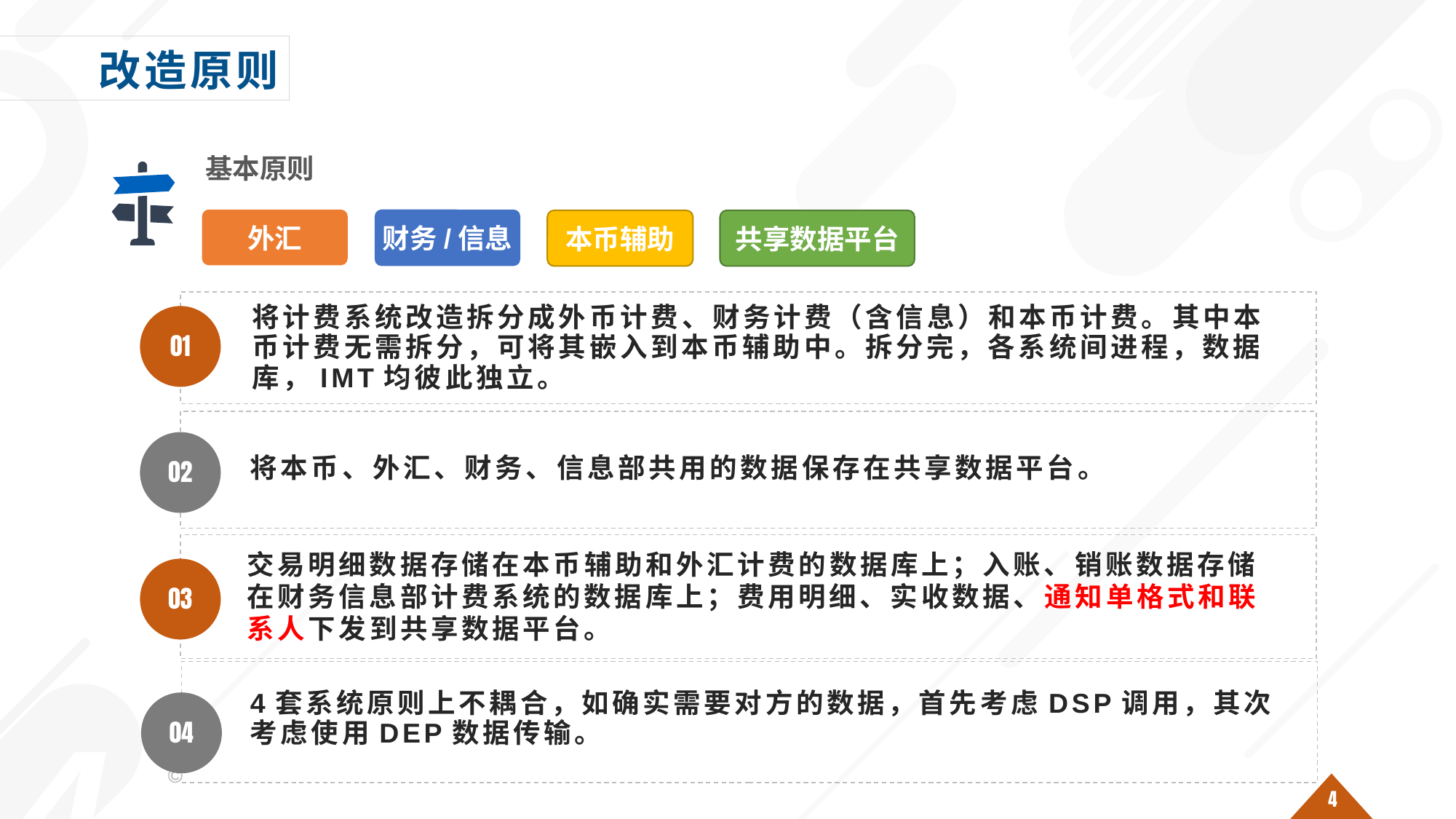

改造原则

基本原则

财务/信息
外汇
共享数据平台
本币辅助

将计费系统改造拆分成外币计费、财务计费（含信息）和本币计费。其中本币计费无需拆分，可将其嵌入到本币辅助中。拆分完，各系统间进程，数据库，IMT均彼此独立。
01

交易明细数据存储在本币辅助和外汇计费的数据库上；入账、销账数据存储在财务信息部计费系统的数据库上；费用明细、实收数据、通知单格式和联系人下发到共享数据平台。
03

4套系统原则上不耦合，如确实需要对方的数据，首先考虑DSP调用，其次考虑使用DEP数据传输。
04

02
将本币、外汇、财务、信息部共用的数据保存在共享数据平台。